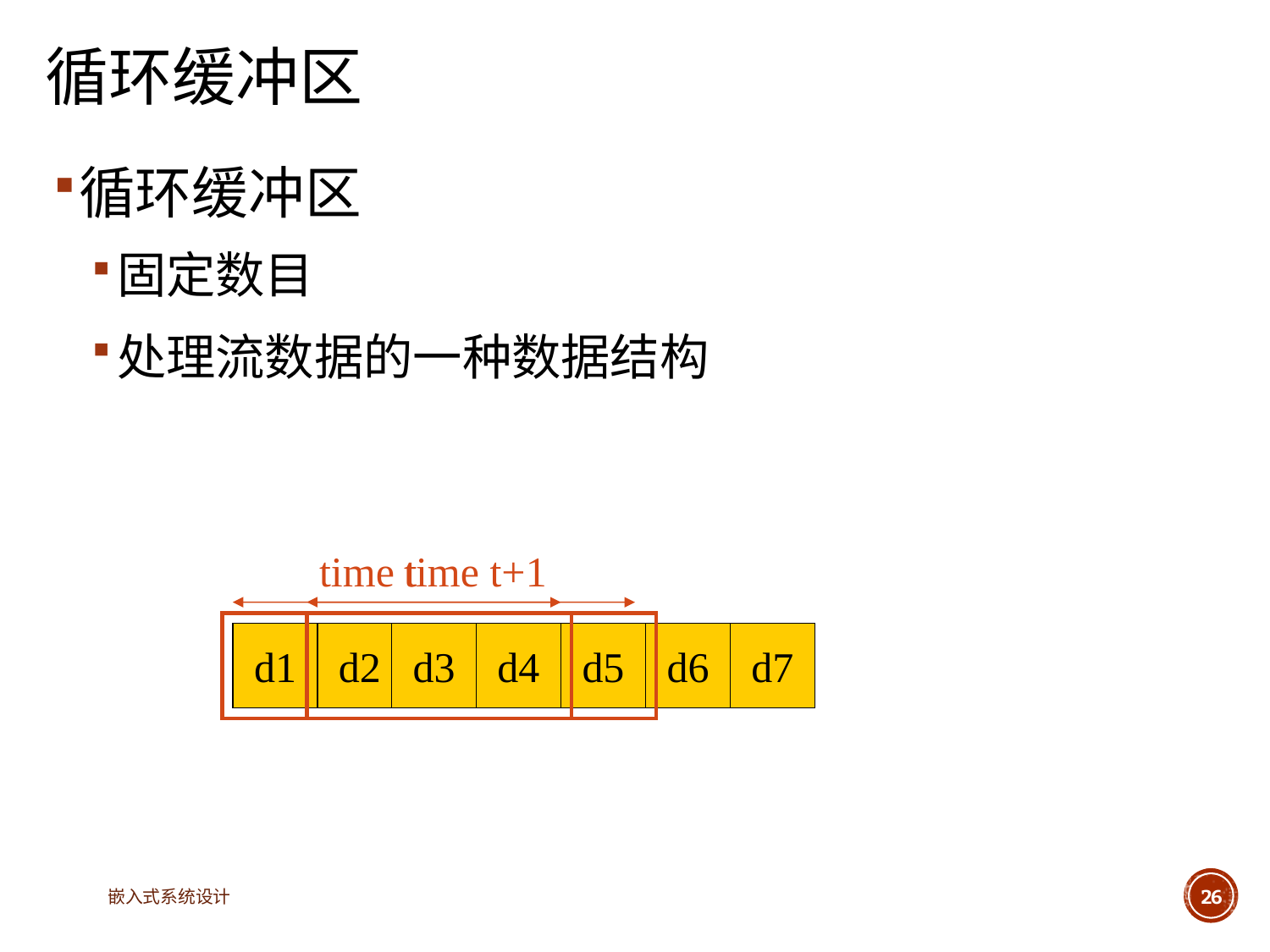

# 循环缓冲区
循环缓冲区
固定数目
处理流数据的一种数据结构
time t

time t+1

d1
d2
d3
d4
d5
d6
d7
嵌入式系统设计
26